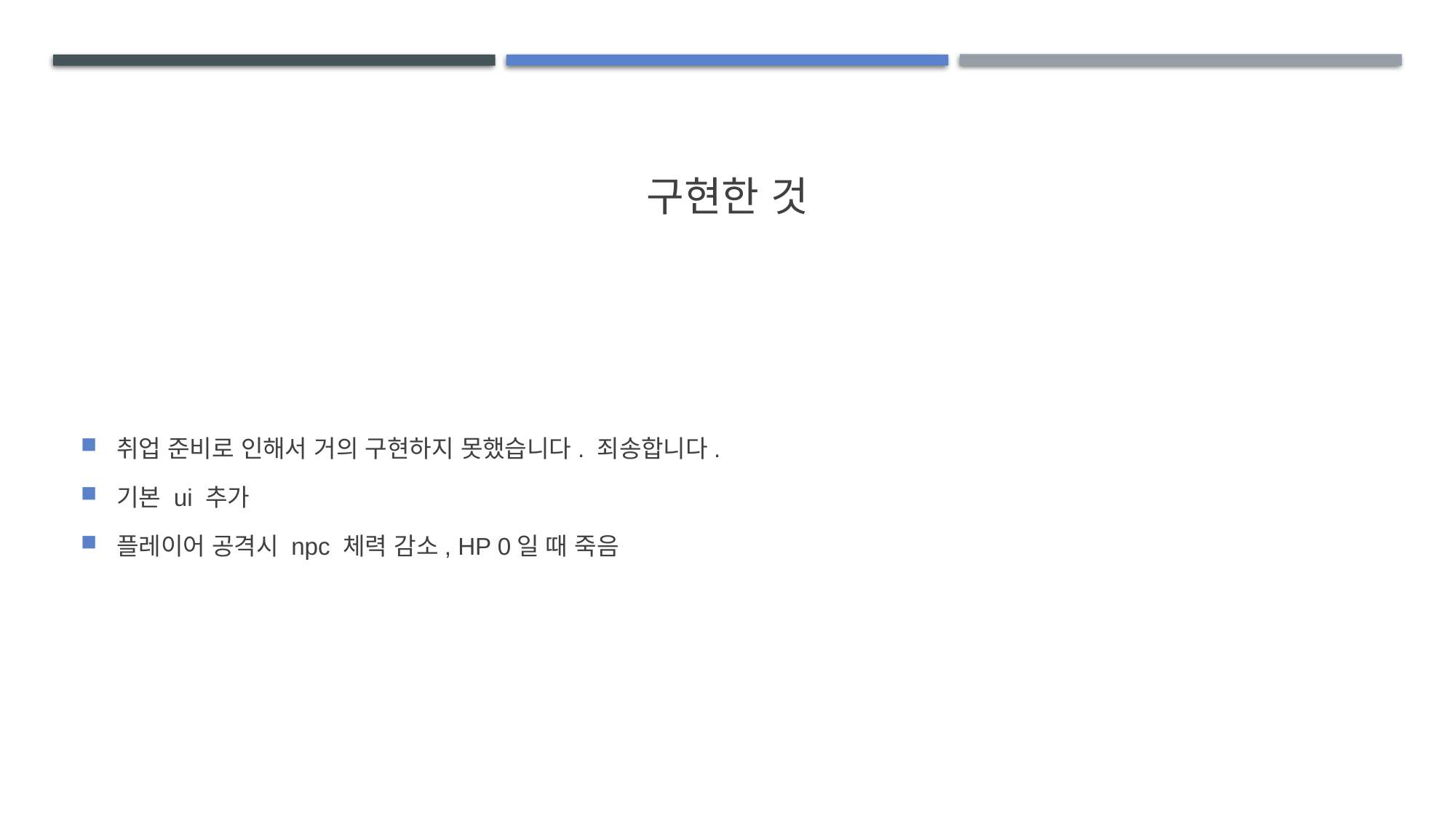

# 구현한 것

취업 준비로 인해서 거의 구현하지 못했습니다. 죄송합니다.
기본 ui 추가
플레이어 공격시 npc 체력 감소, HP 0일 때 죽음